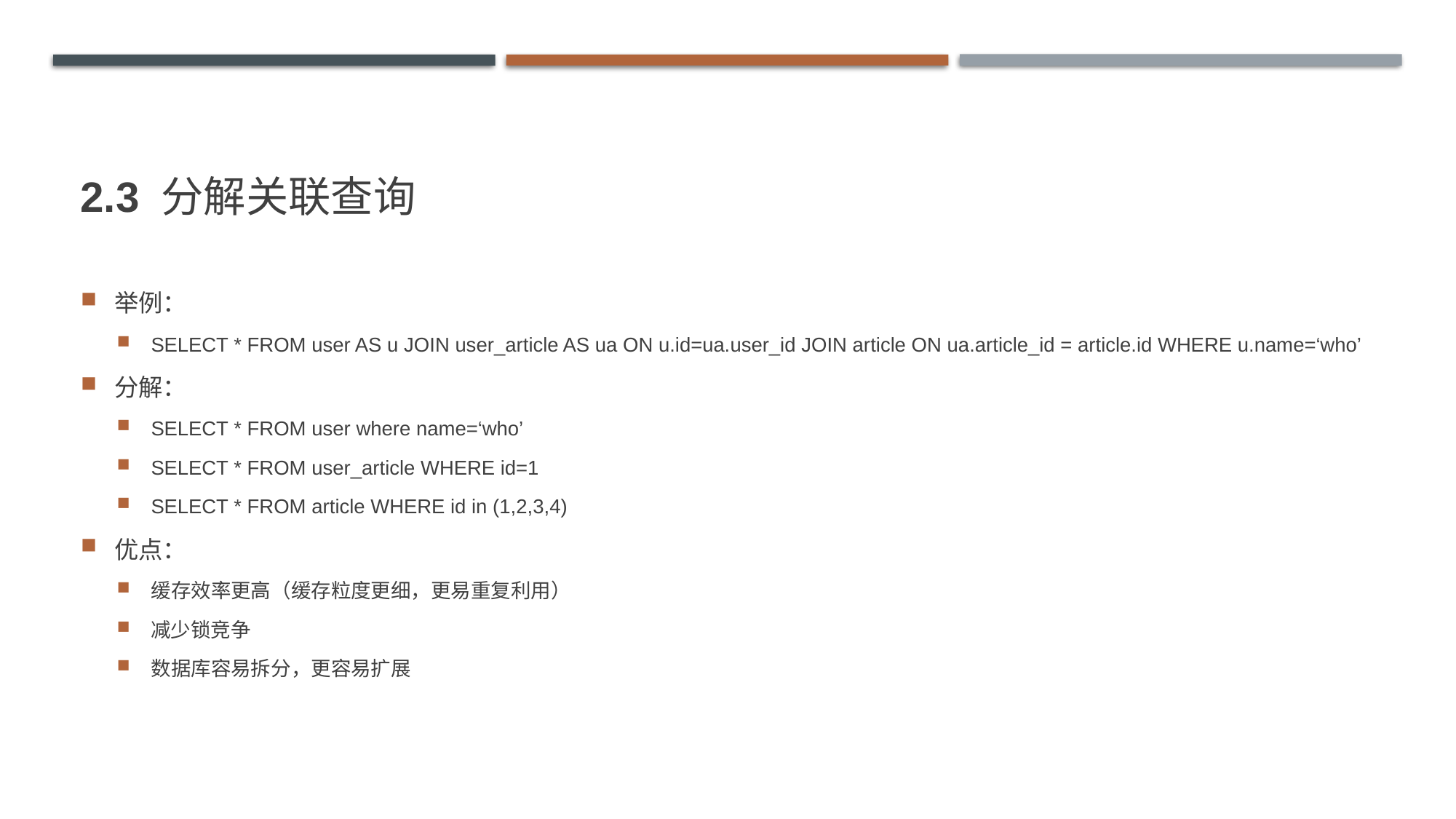

# 2.3 分解关联查询
举例：
SELECT * FROM user AS u JOIN user_article AS ua ON u.id=ua.user_id JOIN article ON ua.article_id = article.id WHERE u.name=‘who’
分解：
SELECT * FROM user where name=‘who’
SELECT * FROM user_article WHERE id=1
SELECT * FROM article WHERE id in (1,2,3,4)
优点：
缓存效率更高（缓存粒度更细，更易重复利用）
减少锁竞争
数据库容易拆分，更容易扩展